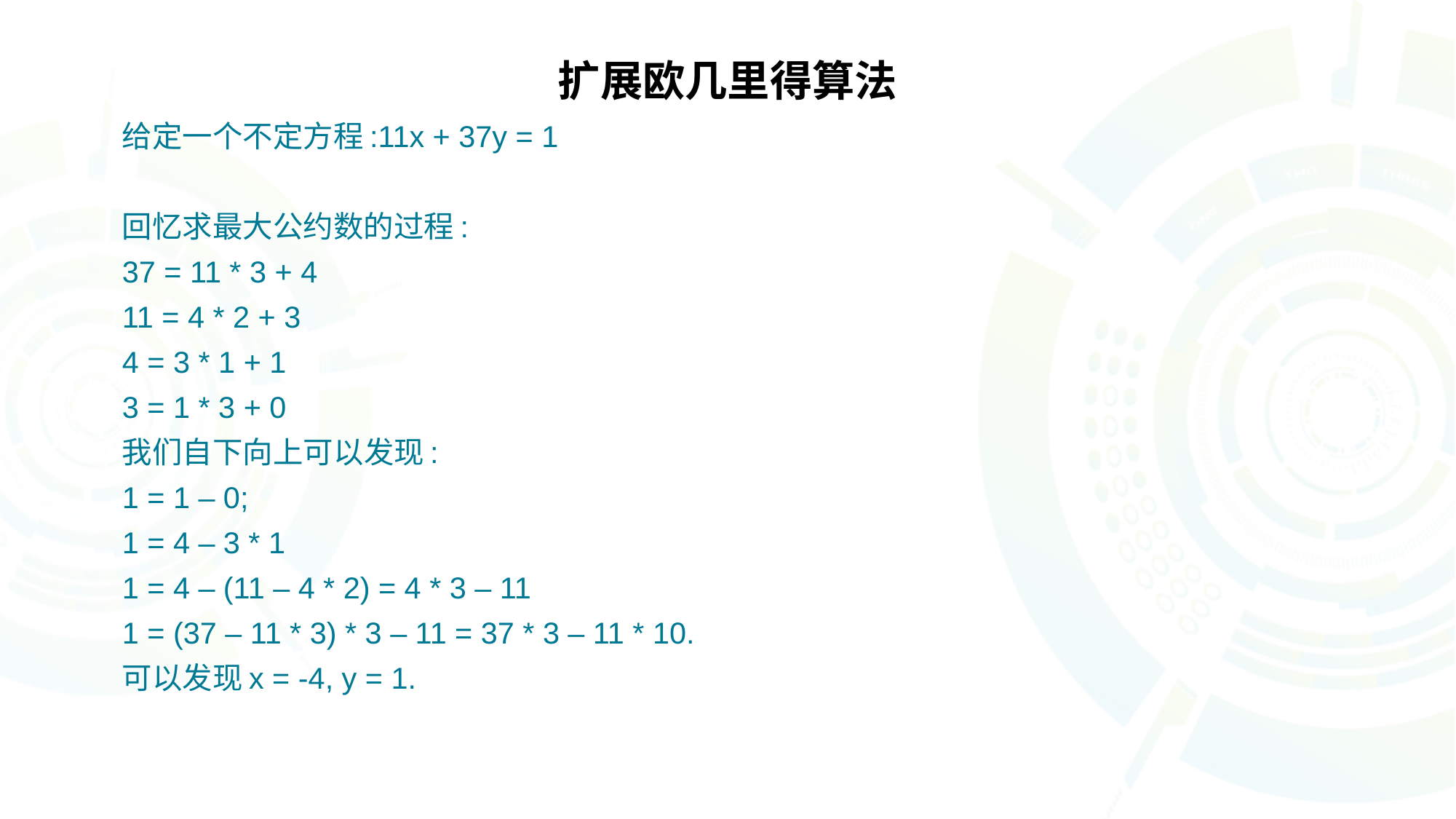

# 扩展欧几里得算法
给定一个不定方程:11x + 37y = 1

回忆求最大公约数的过程:
37 = 11 * 3 + 4
11 = 4 * 2 + 3
4 = 3 * 1 + 1
3 = 1 * 3 + 0
我们自下向上可以发现:
1 = 1 – 0;
1 = 4 – 3 * 1
1 = 4 – (11 – 4 * 2) = 4 * 3 – 11
1 = (37 – 11 * 3) * 3 – 11 = 37 * 3 – 11 * 10.
可以发现x = -4, y = 1.